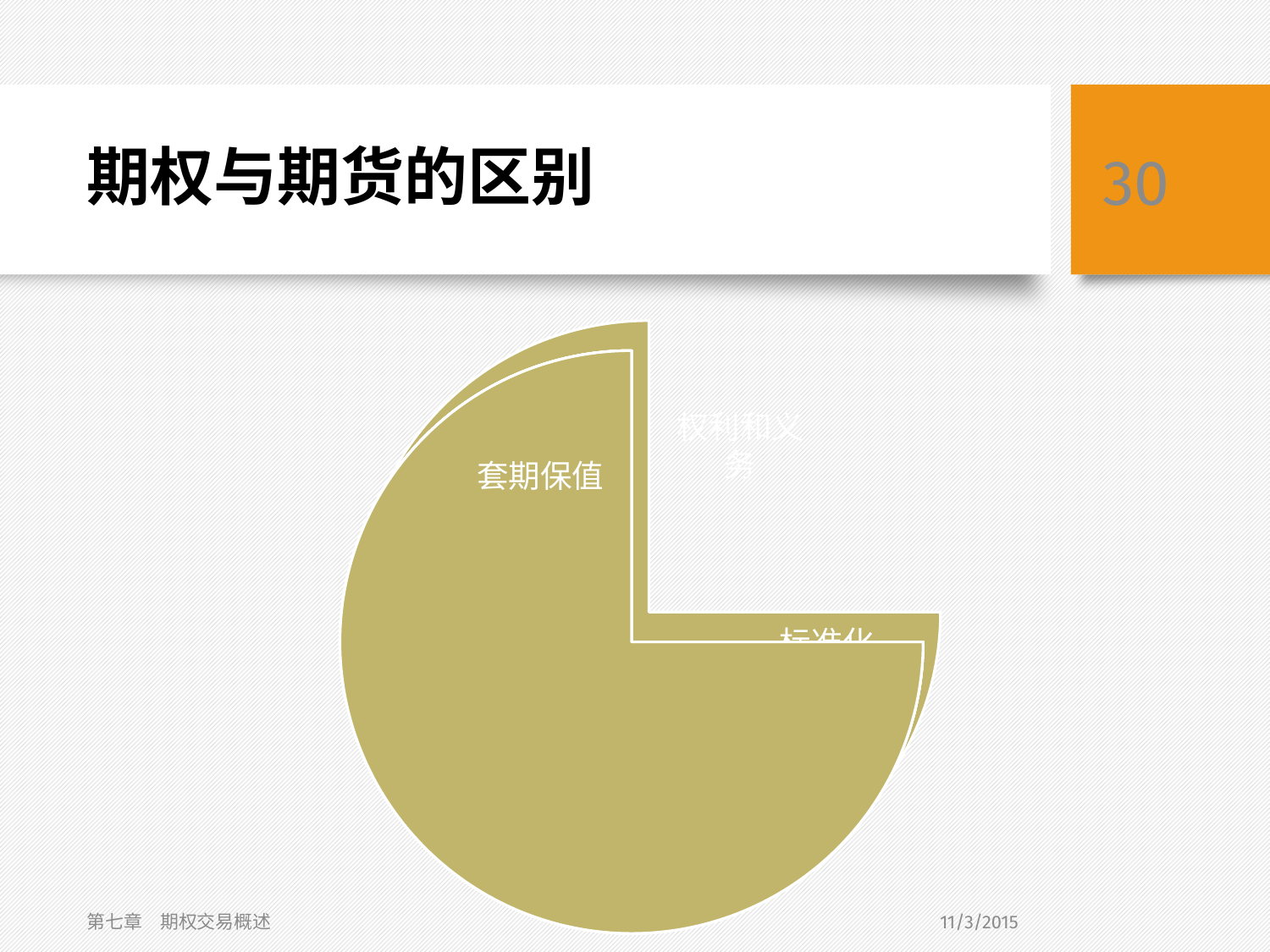

# 期权与期货的区别
30
权利和义务
标准化
盈亏风险
保证金
买卖匹配
套期保值
11/3/2015
第七章　期权交易概述